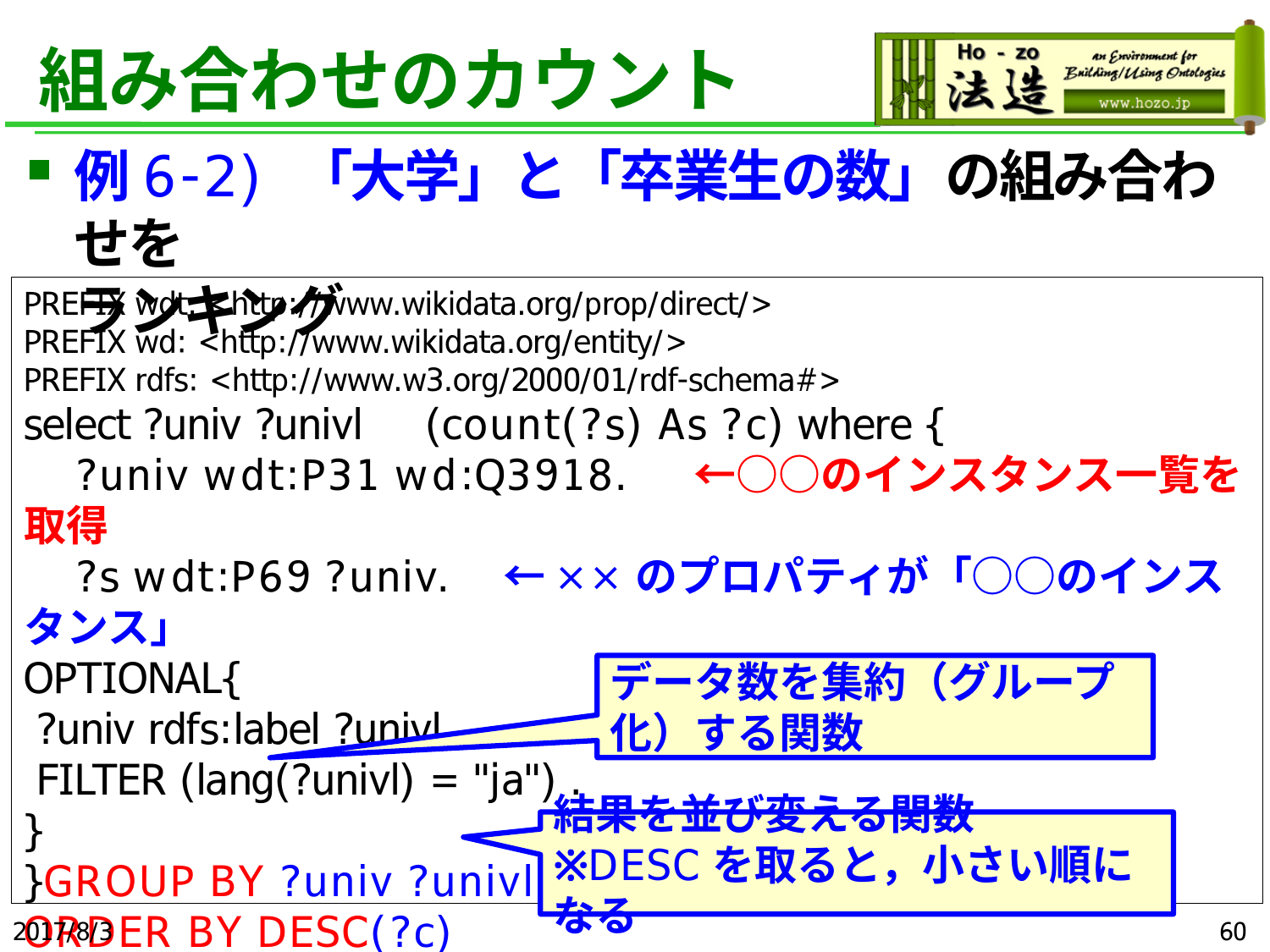

# 組み合わせのカウント
例6-2) 「大学」と「卒業生の数」の組み合わせを
ランキング
PREFIX wdt: <http://www.wikidata.org/prop/direct/>
PREFIX wd: <http://www.wikidata.org/entity/>
PREFIX rdfs: <http://www.w3.org/2000/01/rdf-schema#>
select ?univ ?univl　(count(?s) As ?c) where {
　?univ wdt:P31 wd:Q3918. 　←○○のインスタンス一覧を取得
　?s wdt:P69 ?univ.　←××のプロパティが「○○のインスタンス」
OPTIONAL{
 ?univ rdfs:label ?univl .
 FILTER (lang(?univl) = "ja") .
}
}GROUP BY ?univ ?univl
ORDER BY DESC(?c)
LIMIT 100
データ数を集約（グループ化）する関数
結果を並び変える関数
※DESCを取ると，小さい順になる
2017/8/3
60